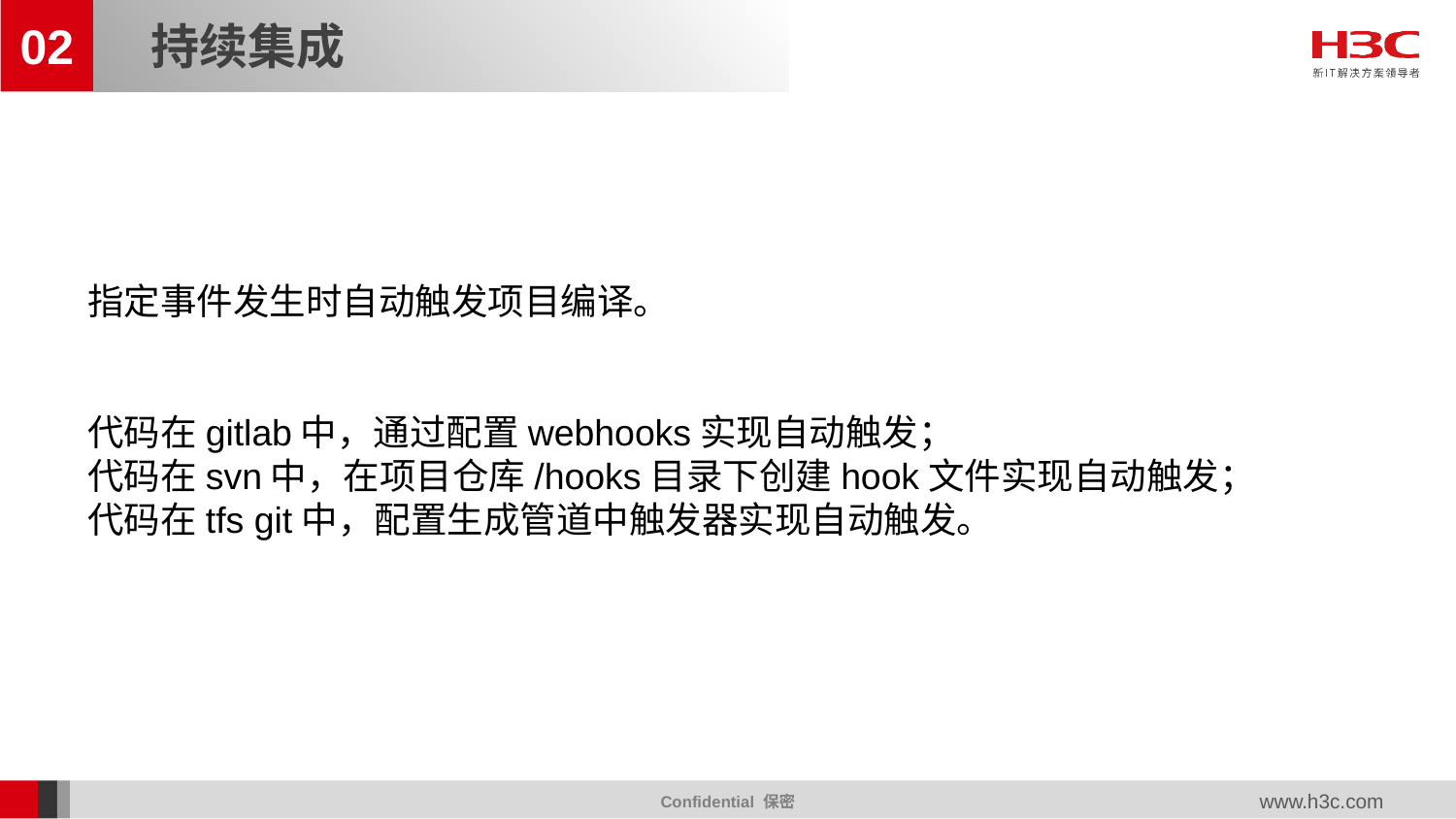

02
持续集成
指定事件发生时自动触发项目编译。

代码在gitlab中，通过配置webhooks实现自动触发；
代码在svn中，在项目仓库/hooks目录下创建hook文件实现自动触发；
代码在tfs git中，配置生成管道中触发器实现自动触发。